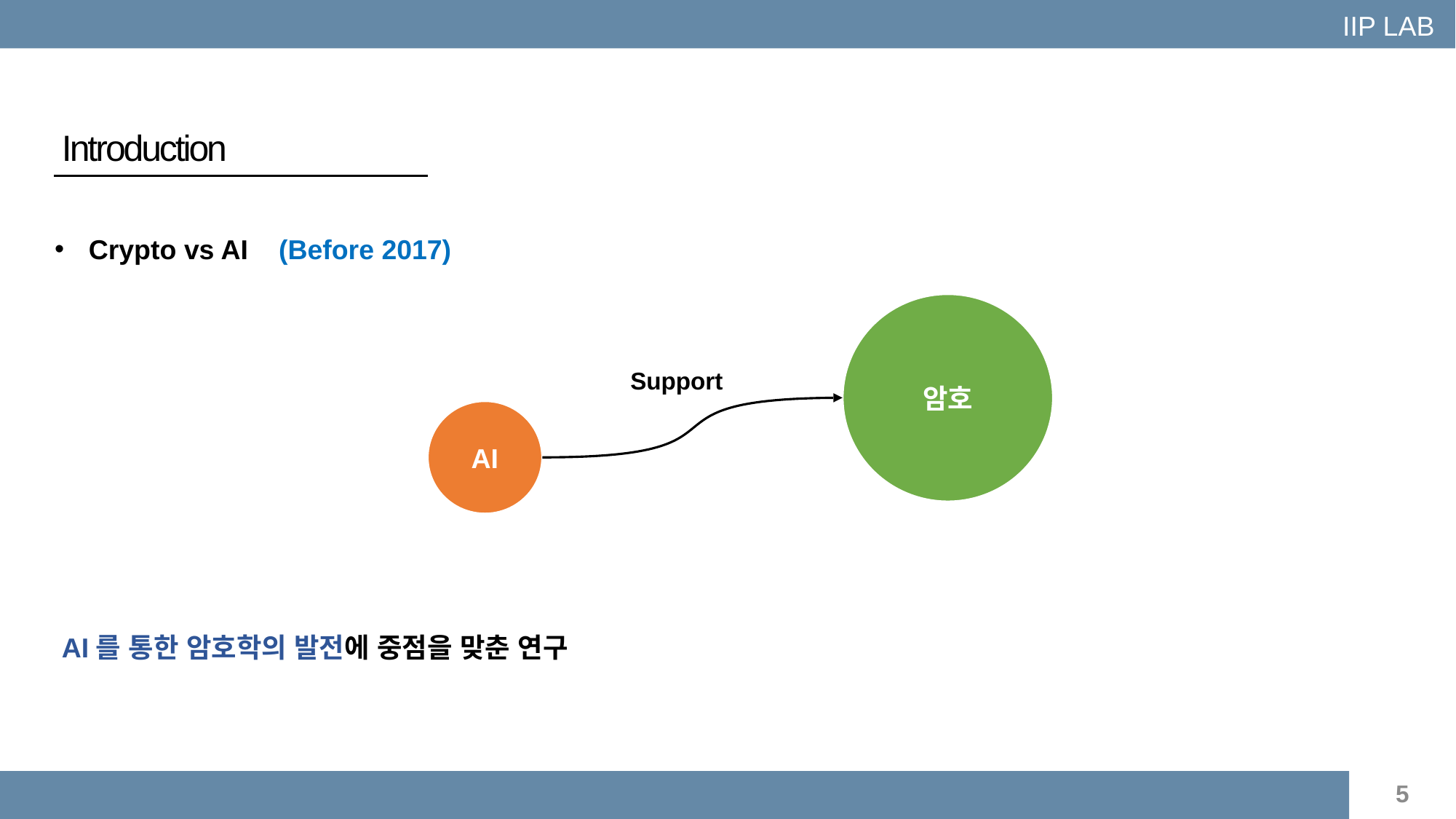

IIP LAB
Introduction
Crypto vs AI    (Before 2017)
암호
Support
AI
AI를 통한 암호학의 발전에 중점을 맞춘 연구

5